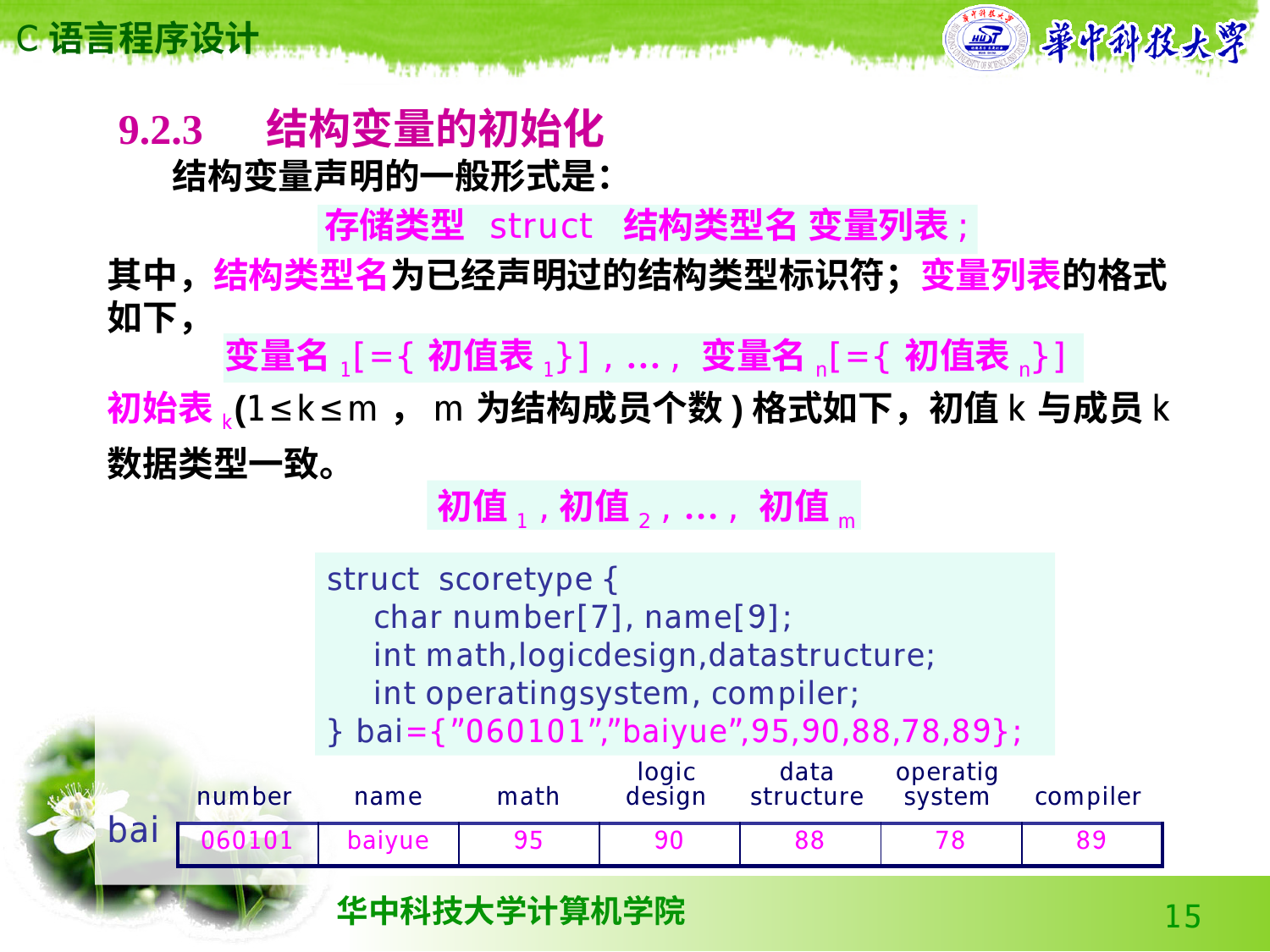

9.2.3 　结构变量的初始化
       结构变量声明的一般形式是：
存储类型  struct  结构类型名 变量列表;
其中，结构类型名为已经声明过的结构类型标识符；变量列表的格式如下，
变量名1[={初值表1}] , … , 变量名n[={初值表n}]
初始表k(1≤k≤m，m为结构成员个数)格式如下，初值k与成员k数据类型一致。
初值1 ,初值2 , … , 初值m

struct  scoretype {
     char number[7], name[9];
     int math,logicdesign,datastructure;
     int operatingsystem, compiler;
} bai={”060101”,”baiyue”,95,90,88,78,89};

| number | name | math | logic design | data structure | operatig system | compiler |
| --- | --- | --- | --- | --- | --- | --- |
bai
| 060101 | baiyue | 95 | 90 | 88 | 78 | 89 |
| --- | --- | --- | --- | --- | --- | --- |
15